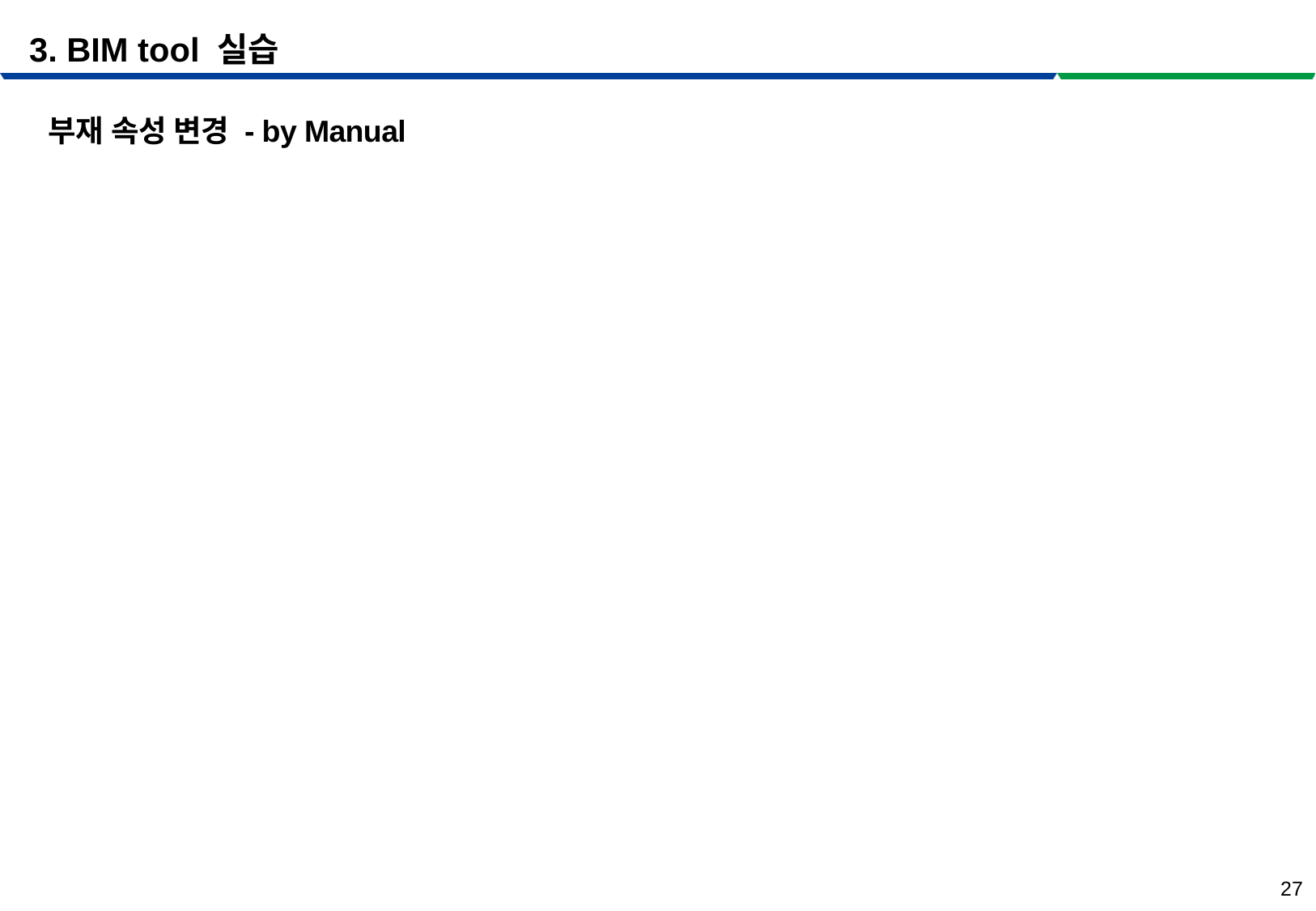

# 3. BIM tool 실습
부재 속성 변경 - by Manual